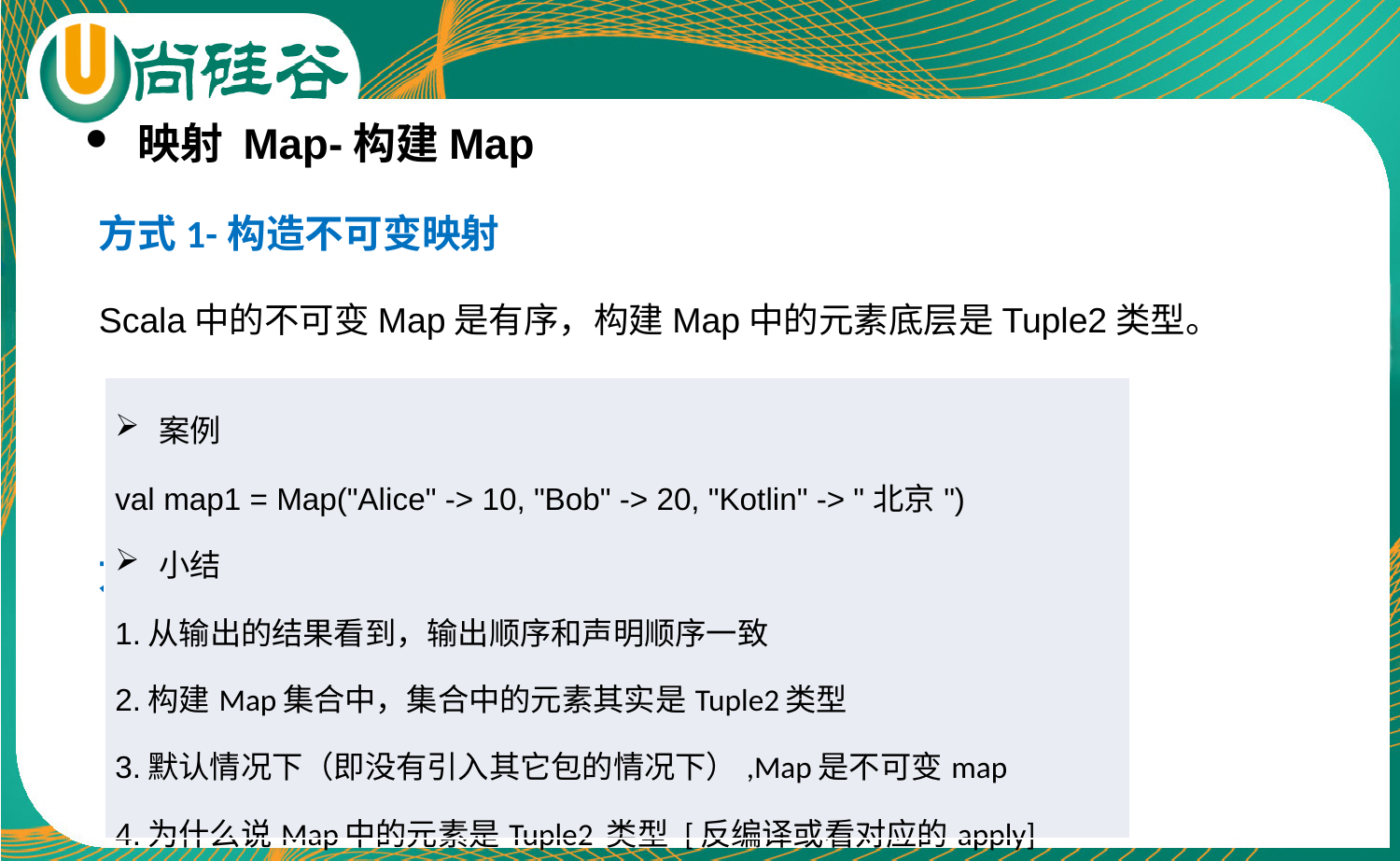

映射 Map-构建Map

方式1-构造不可变映射

Scala中的不可变Map是有序，构建Map中的元素底层是Tuple2类型。

方式2-构造可变映射

| 案例 val map1 = Map("Alice" -> 10, "Bob" -> 20, "Kotlin" -> "北京") 小结 1.从输出的结果看到，输出顺序和声明顺序一致 2.构建Map集合中，集合中的元素其实是Tuple2类型 3.默认情况下（即没有引入其它包的情况下）,Map是不可变map 4.为什么说Map中的元素是Tuple2 类型 [反编译或看对应的apply] |
| --- |